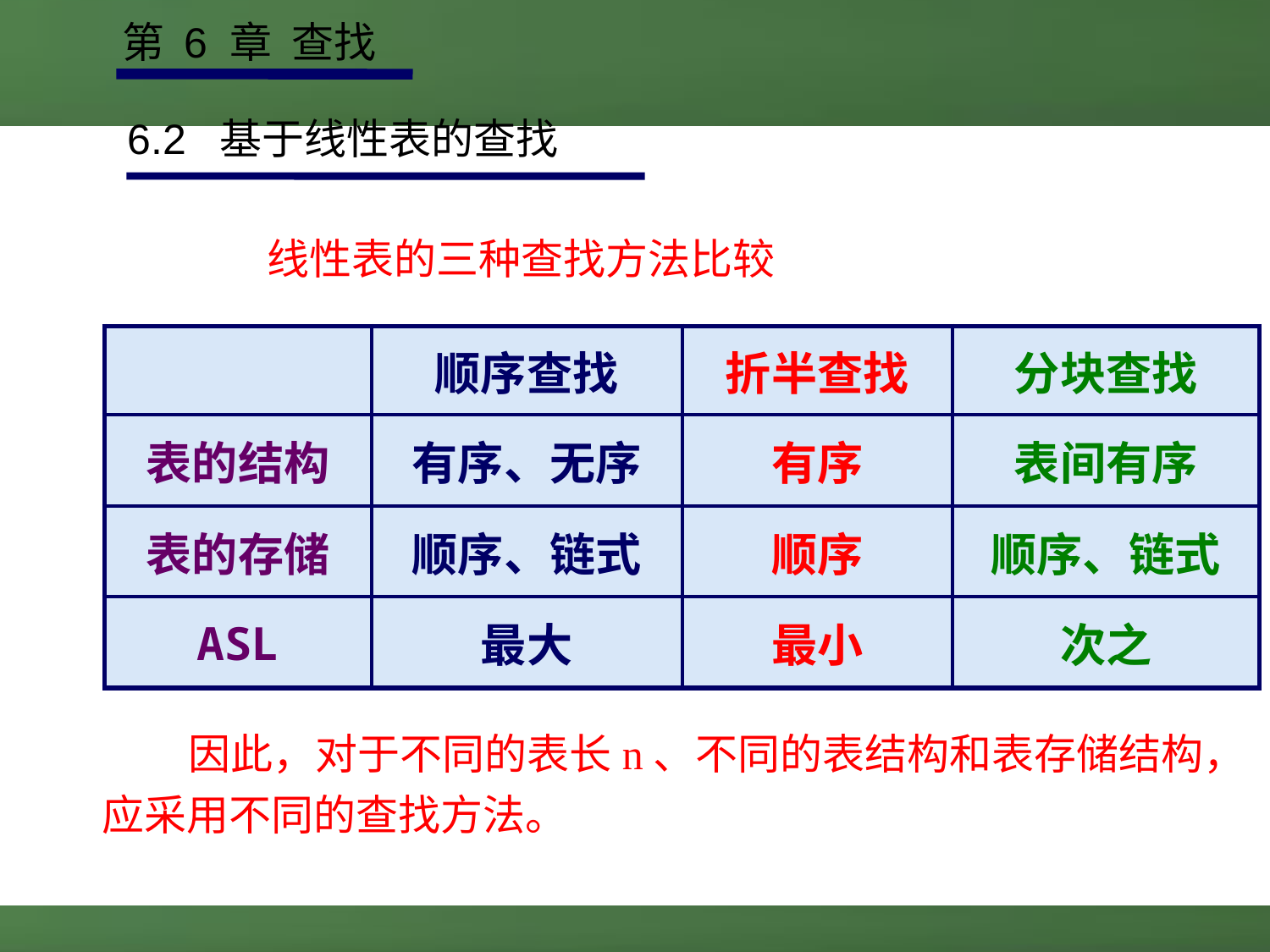

第 6 章  查找

6.2  基于线性表的查找

线性表的三种查找方法比较
|  | 顺序查找 | 折半查找 | 分块查找 |
| --- | --- | --- | --- |
| 表的结构 | 有序、无序 | 有序 | 表间有序 |
| 表的存储 | 顺序、链式 | 顺序 | 顺序、链式 |
| ASL | 最大 | 最小 | 次之 |
        因此，对于不同的表长n、不同的表结构和表存储结构，应采用不同的查找方法。